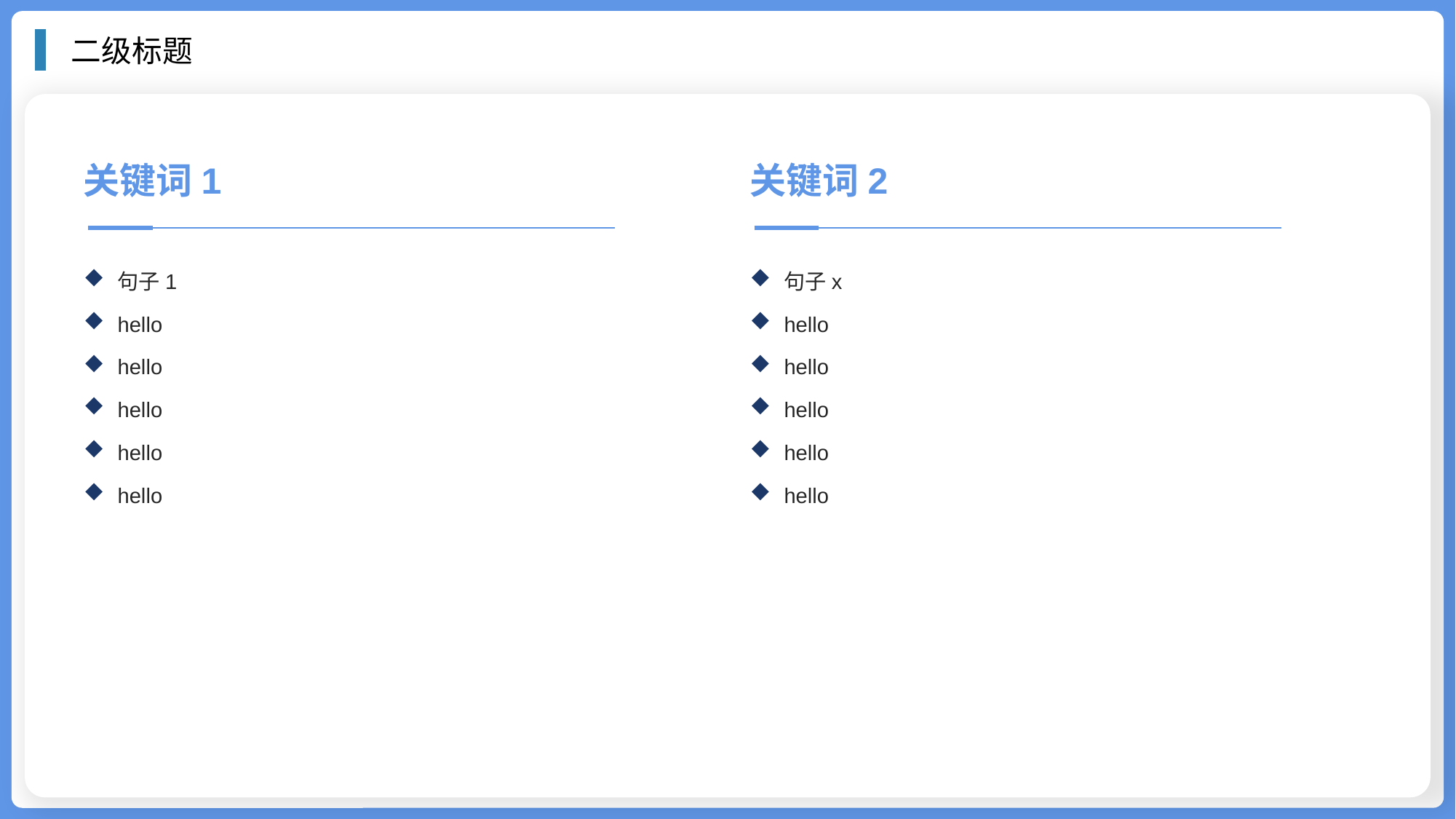

二级标题
关键词1
关键词2
句子1
hello
hello
hello
hello
hello
句子x
hello
hello
hello
hello
hello